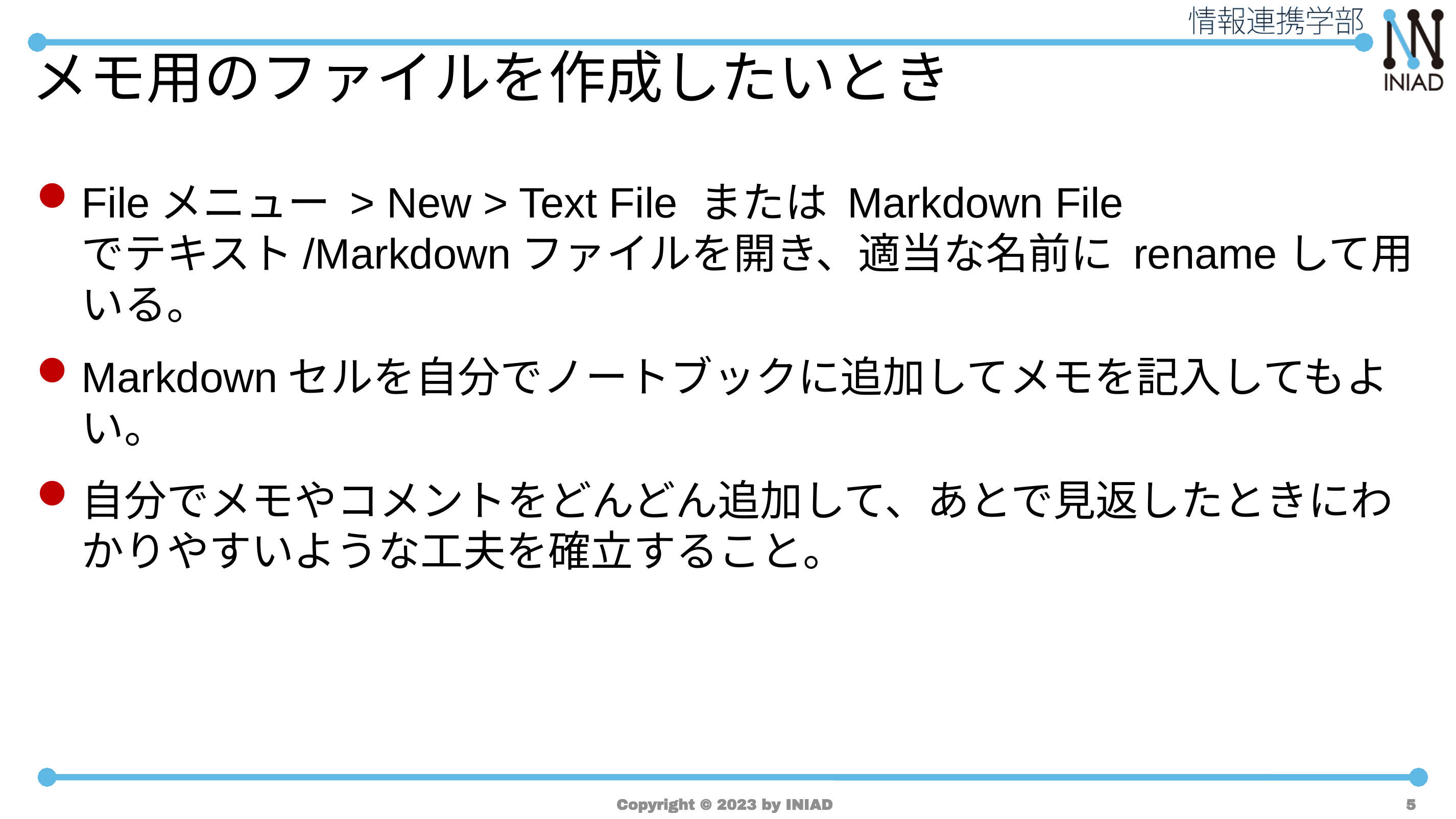

# メモ用のファイルを作成したいとき
Fileメニュー > New > Text File または Markdown File でテキスト/Markdownファイルを開き、適当な名前に renameして用いる。
Markdownセルを自分でノートブックに追加してメモを記入してもよい。
自分でメモやコメントをどんどん追加して、あとで見返したときにわかりやすいような工夫を確立すること。
Copyright © 2023 by INIAD
5